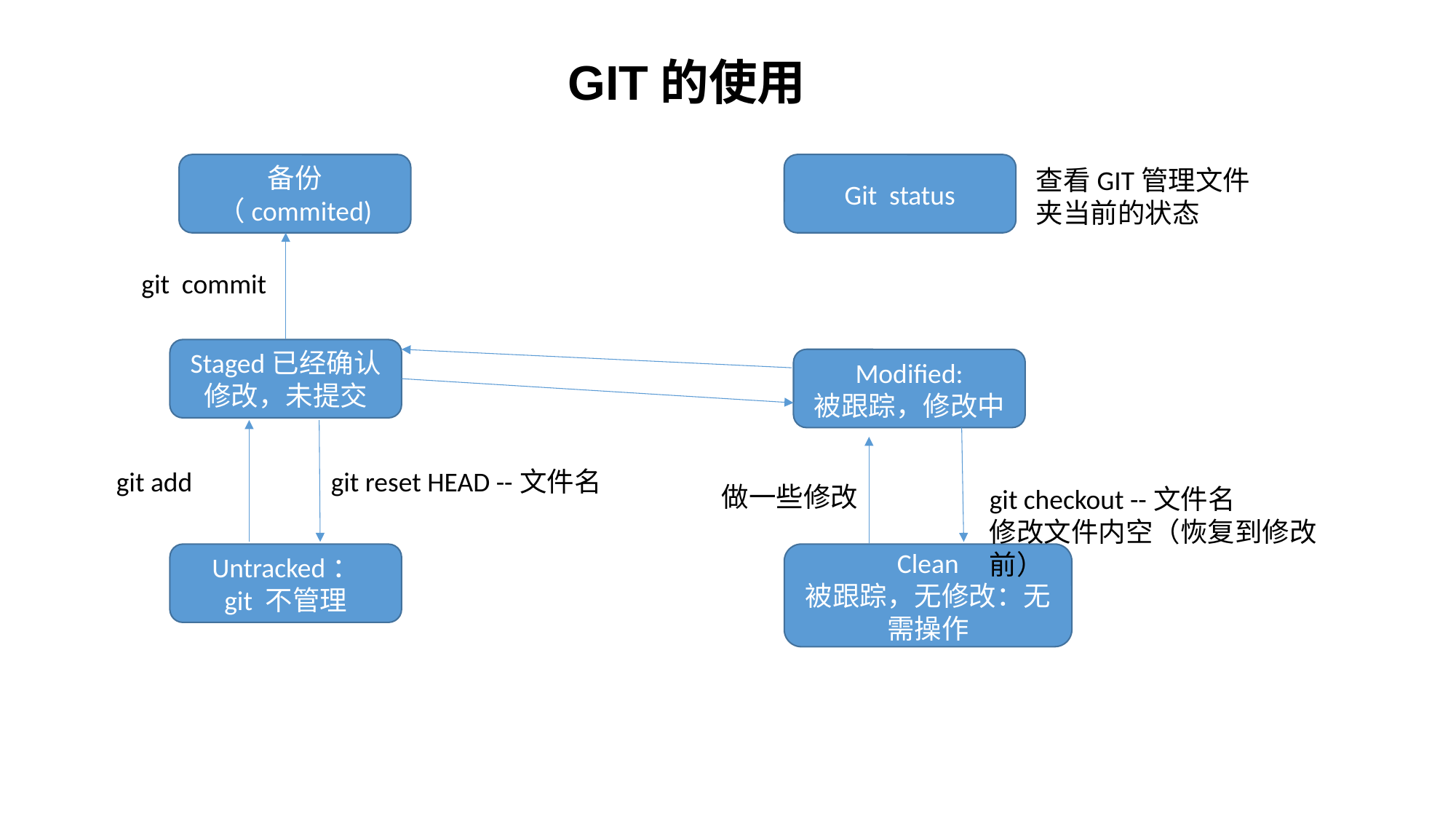

GIT的使用
备份
（commited)
Git  status
查看GIT管理文件夹当前的状态
git  commit
Staged已经确认修改，未提交
Modified:
被跟踪，修改中
git reset HEAD --文件名
git add
做一些修改
git checkout --文件名
修改文件内空（恢复到修改前）
Untracked：
git 不管理
Clean
被跟踪，无修改：无需操作